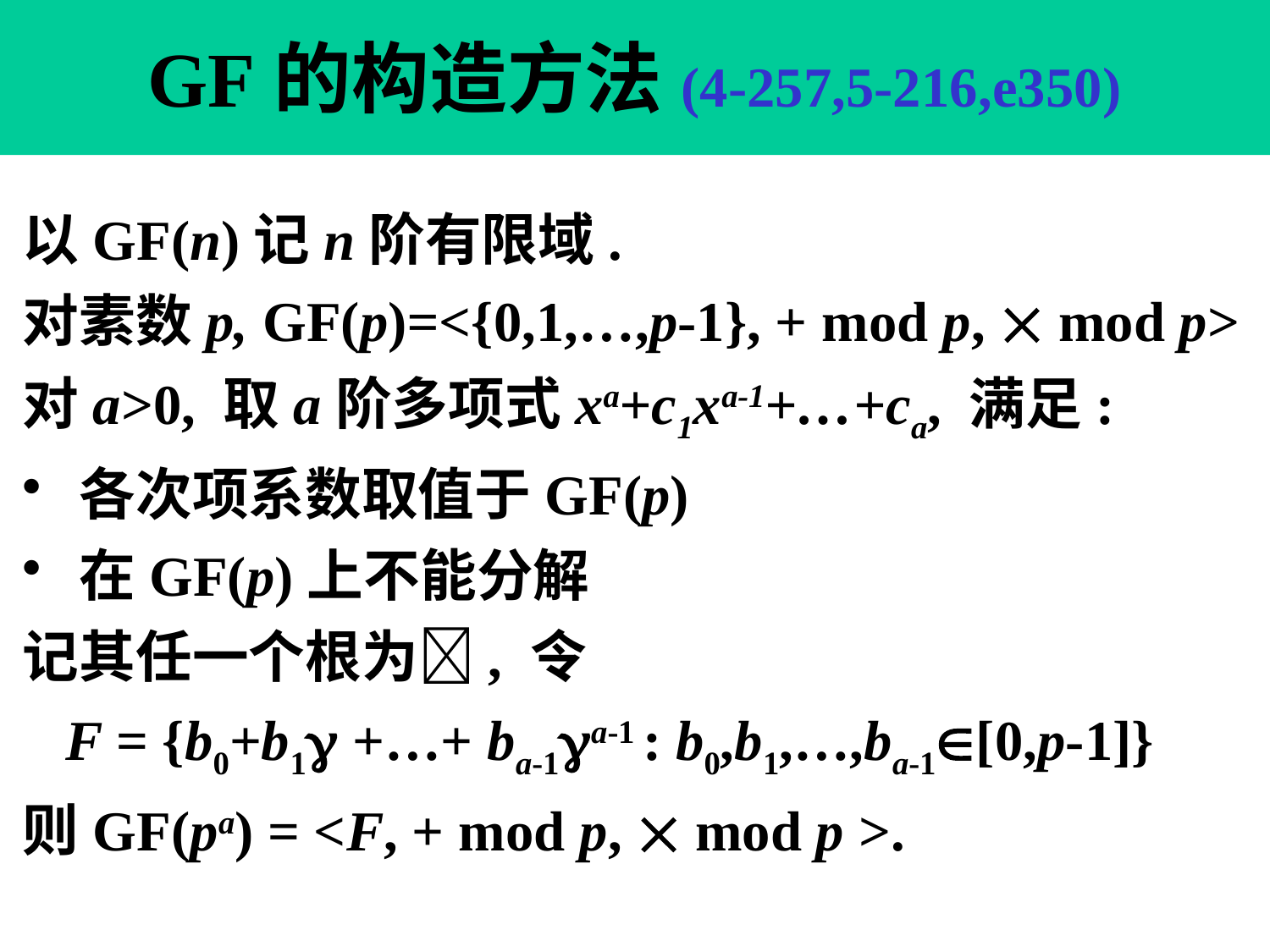

# GF的构造方法(4-257,5-216,e350)
以GF(n)记n阶有限域.
对素数p, GF(p)=<{0,1,…,p-1}, + mod p, × mod p>
对a>0, 取a阶多项式xa+c1xa-1+…+ca, 满足:
 各次项系数取值于GF(p)
 在GF(p)上不能分解
记其任一个根为γ, 令
   F = {b0+b1γ +…+ ba-1γa-1 : b0,b1,…,ba-1∈[0,p-1]}
则GF(pa) = <F, + mod p, × mod p >.